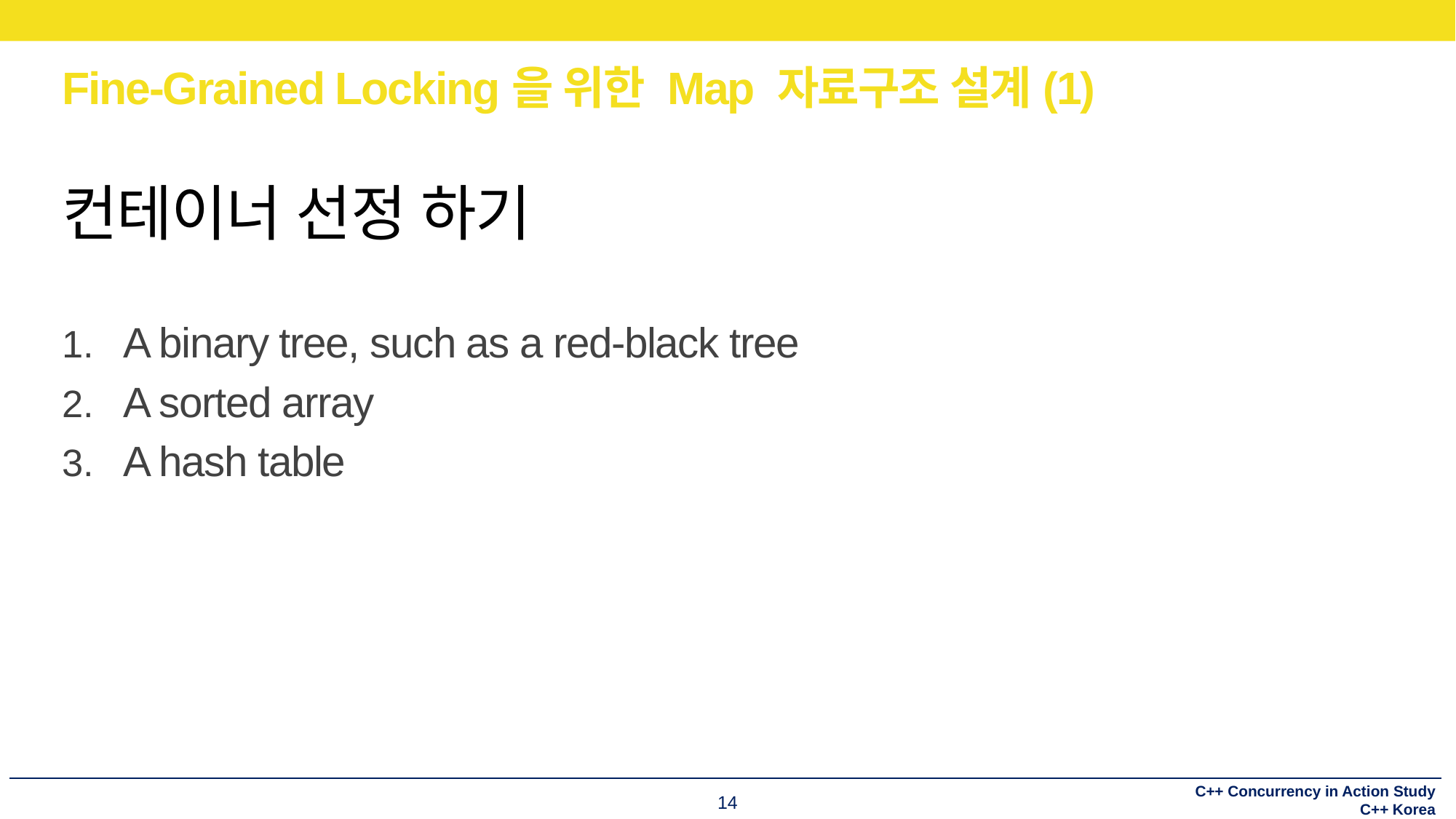

# Fine-Grained Locking을 위한 Map 자료구조 설계(1)
컨테이너 선정 하기

A binary tree, such as a red-black tree
A sorted array
A hash table
14